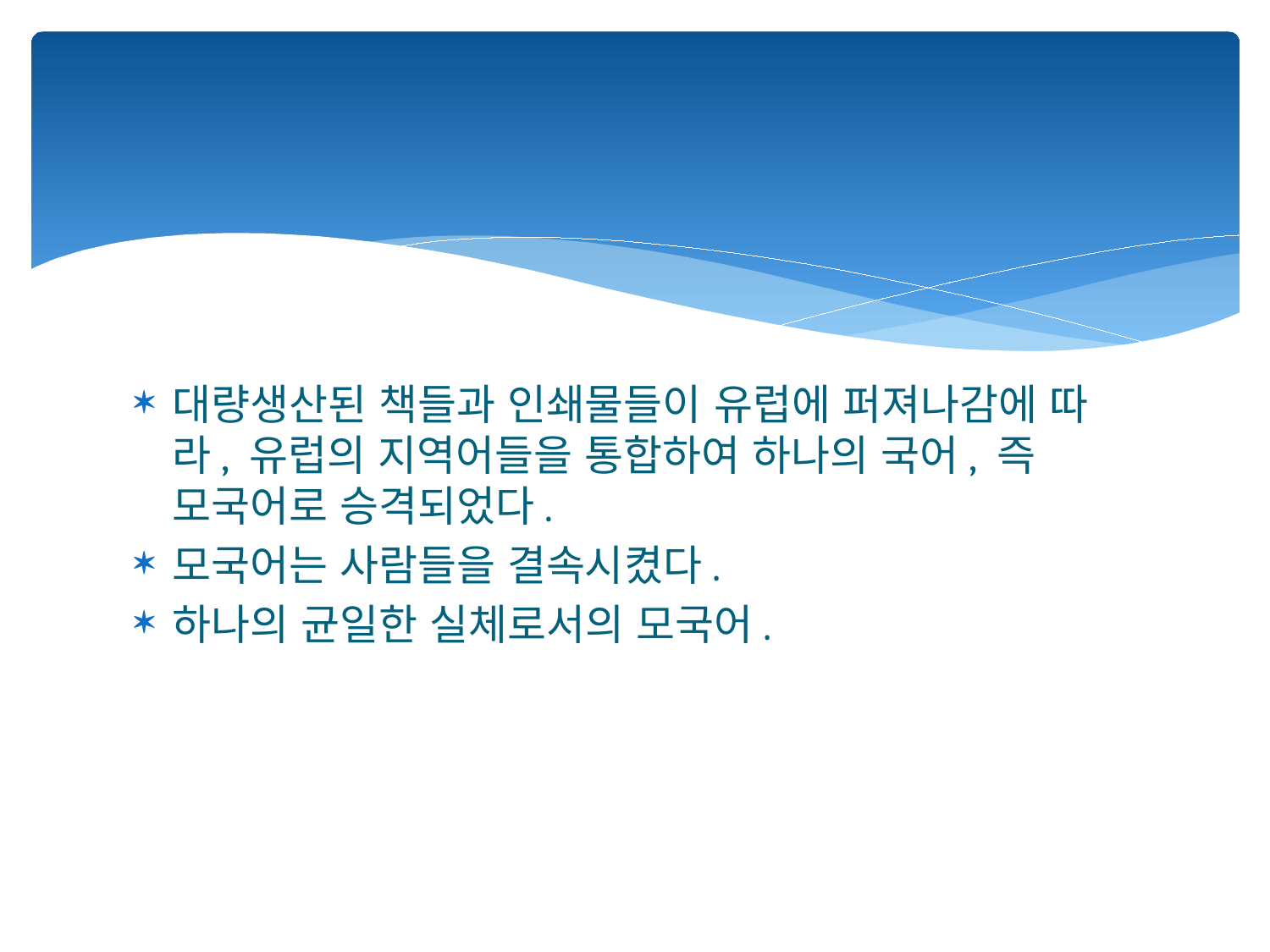

#
대량생산된 책들과 인쇄물들이 유럽에 퍼져나감에 따라, 유럽의 지역어들을 통합하여 하나의 국어, 즉 모국어로 승격되었다.
모국어는 사람들을 결속시켰다.
하나의 균일한 실체로서의 모국어.